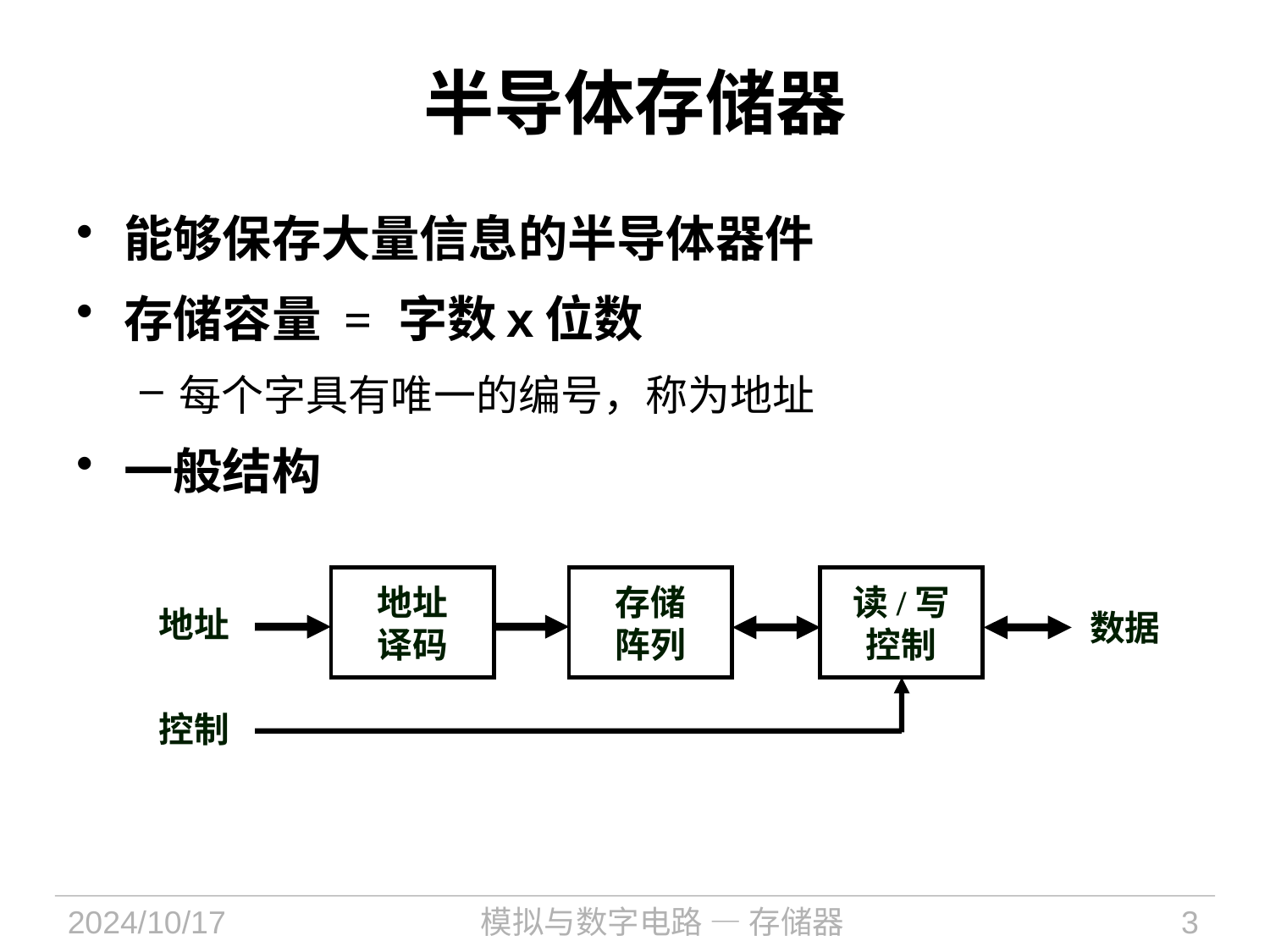

# 半导体存储器
能够保存大量信息的半导体器件
存储容量 = 字数 x 位数
每个字具有唯一的编号，称为地址
一般结构
地址
译码
存储
阵列
读/写
控制
地址
数据

控制

2024/10/17
模拟与数字电路 — 存储器
3